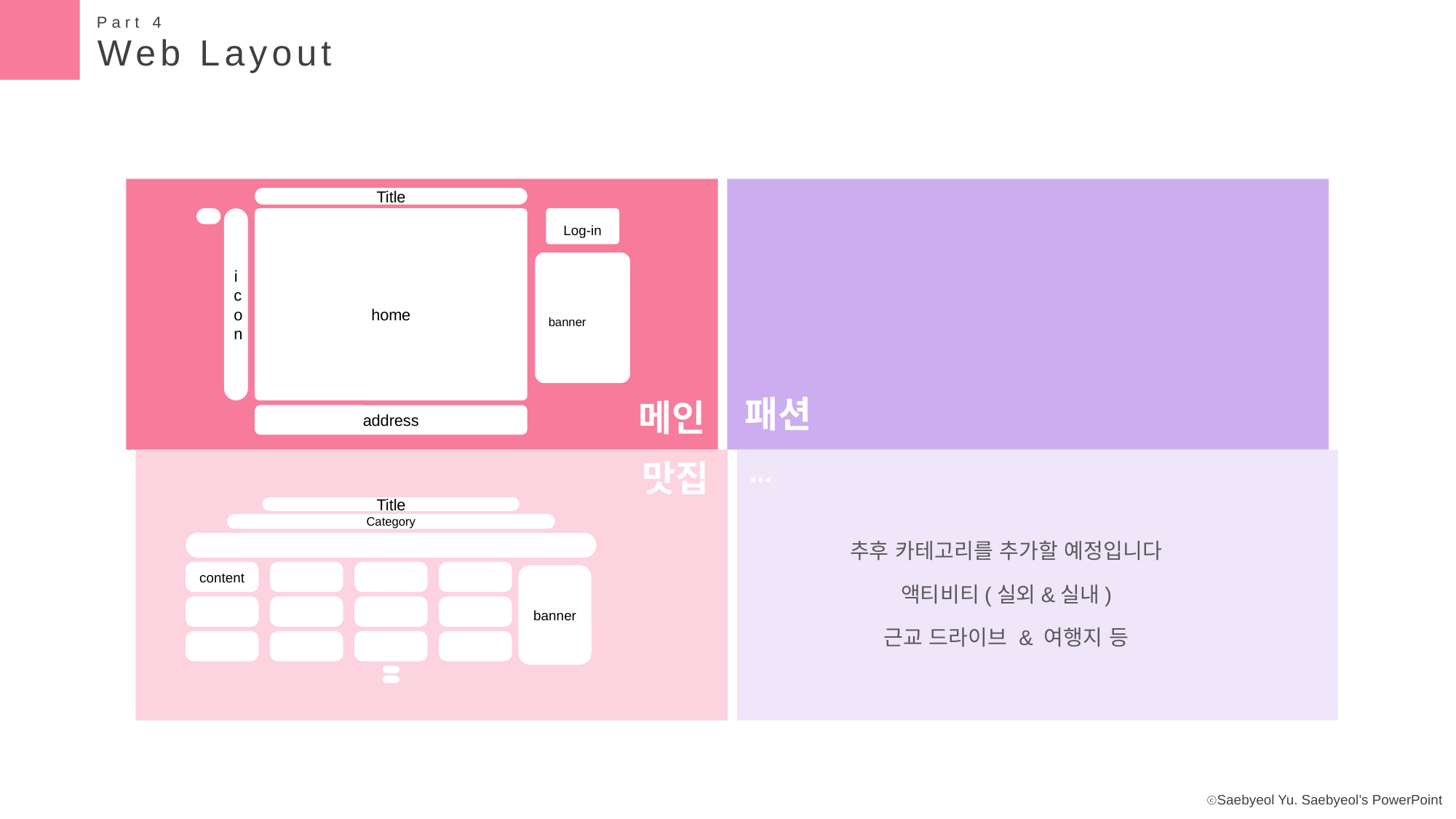

Part 4
Web Layout

Title

icon

home
Log-in

banner
address

패션
메인

맛집
...
Title
Category
추후 카테고리를 추가할 예정입니다
액티비티(실외&실내)
근교 드라이브 & 여행지 등

content

banner